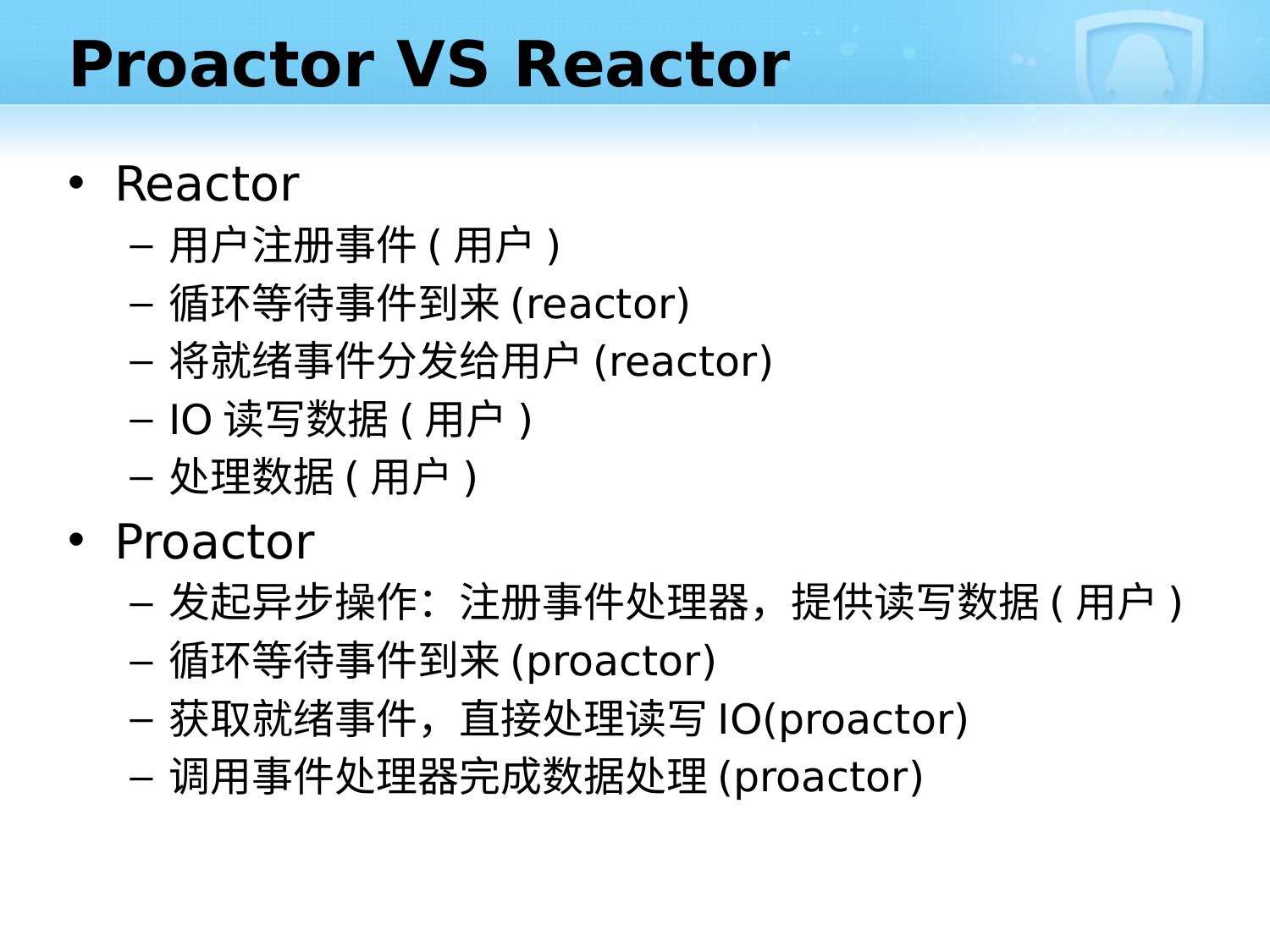

# Proactor VS Reactor
Reactor
用户注册事件(用户)
循环等待事件到来(reactor)
将就绪事件分发给用户(reactor)
IO读写数据(用户)
处理数据(用户)
Proactor
发起异步操作：注册事件处理器，提供读写数据(用户)
循环等待事件到来(proactor)
获取就绪事件，直接处理读写IO(proactor)
调用事件处理器完成数据处理(proactor)